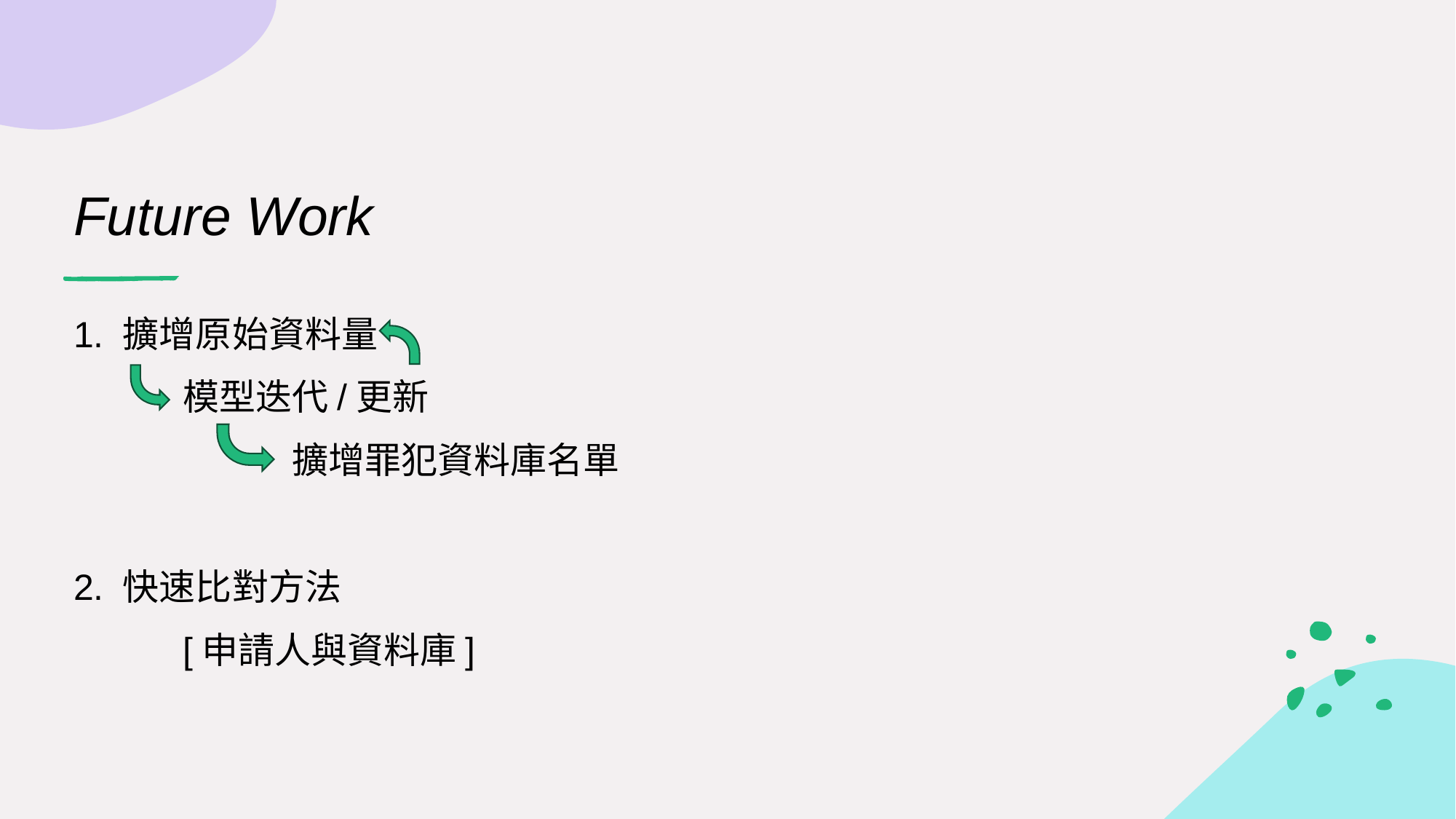

# Future Work
1. 擴增原始資料量
	模型迭代/更新
		擴增罪犯資料庫名單

2. 快速比對方法
	[申請人與資料庫]